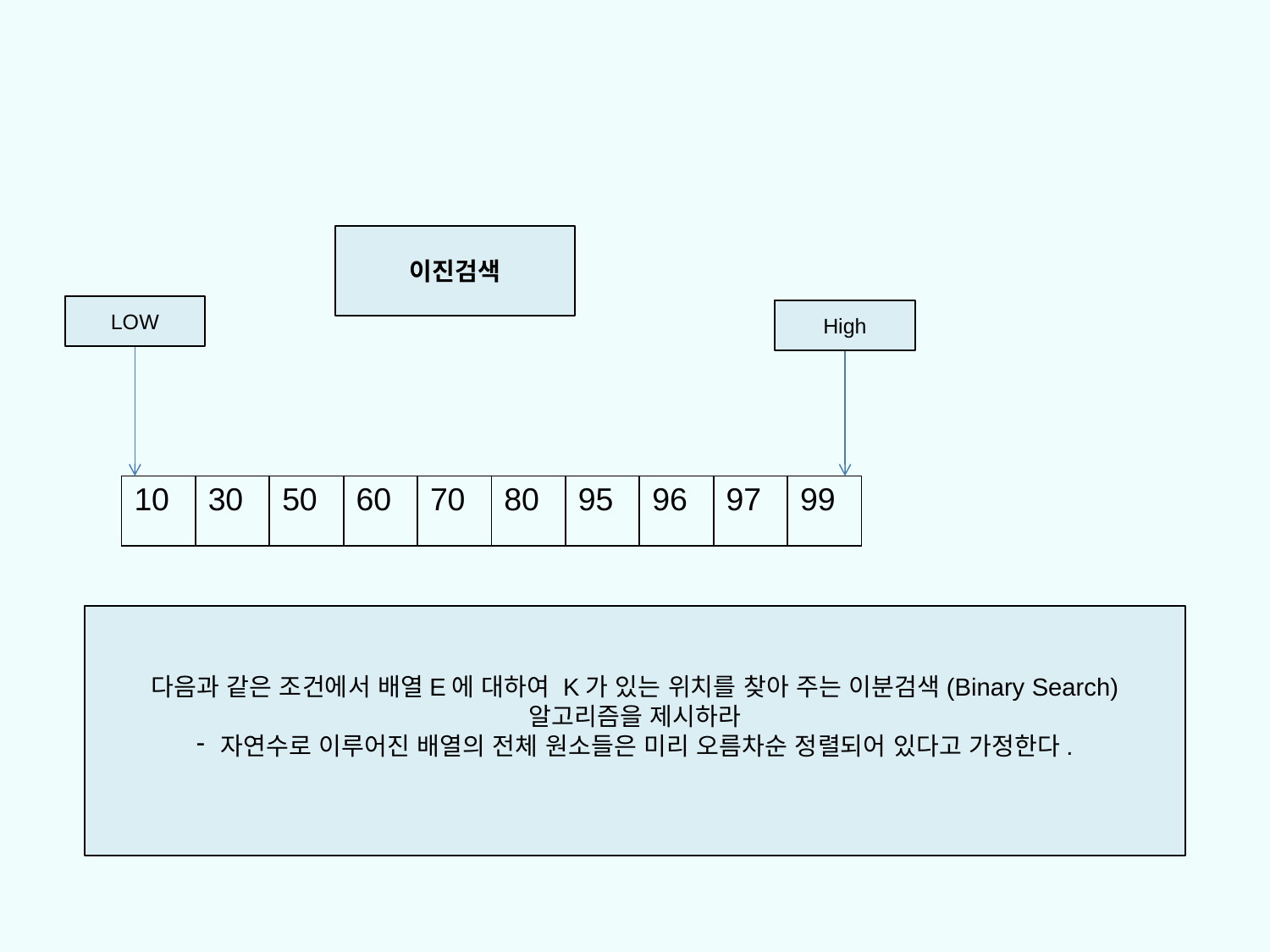

이진검색
LOW
High
| 10 | 30 | 50 | 60 | 70 | 80 | 95 | 96 | 97 | 99 |
| --- | --- | --- | --- | --- | --- | --- | --- | --- | --- |
다음과 같은 조건에서 배열E에 대하여 K가 있는 위치를 찾아 주는 이분검색(Binary Search)
알고리즘을 제시하라
자연수로 이루어진 배열의 전체 원소들은 미리 오름차순 정렬되어 있다고 가정한다.